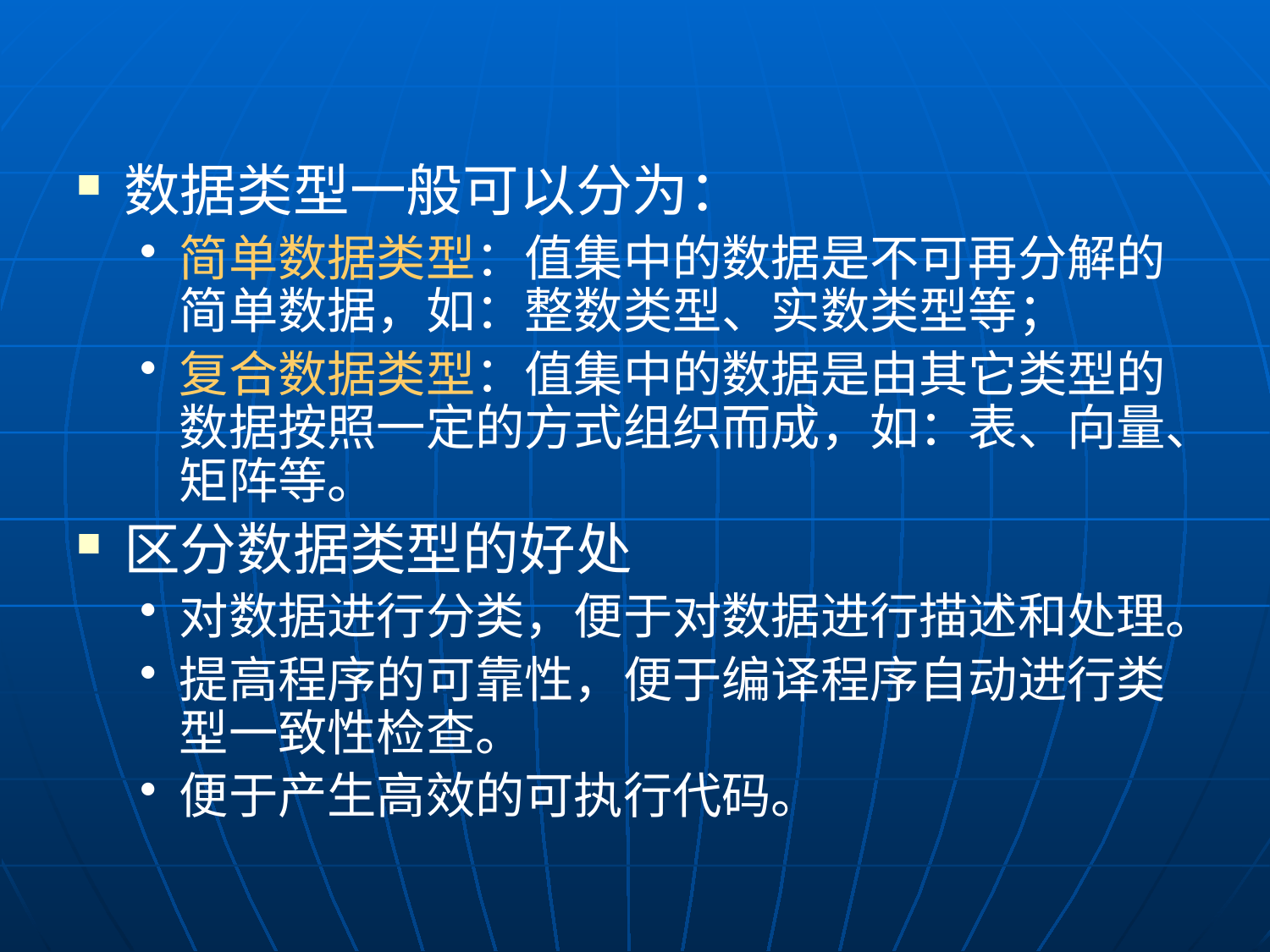

数据类型一般可以分为：
简单数据类型：值集中的数据是不可再分解的简单数据，如：整数类型、实数类型等；
复合数据类型：值集中的数据是由其它类型的数据按照一定的方式组织而成，如：表、向量、矩阵等。
区分数据类型的好处
对数据进行分类，便于对数据进行描述和处理。
提高程序的可靠性，便于编译程序自动进行类型一致性检查。
便于产生高效的可执行代码。